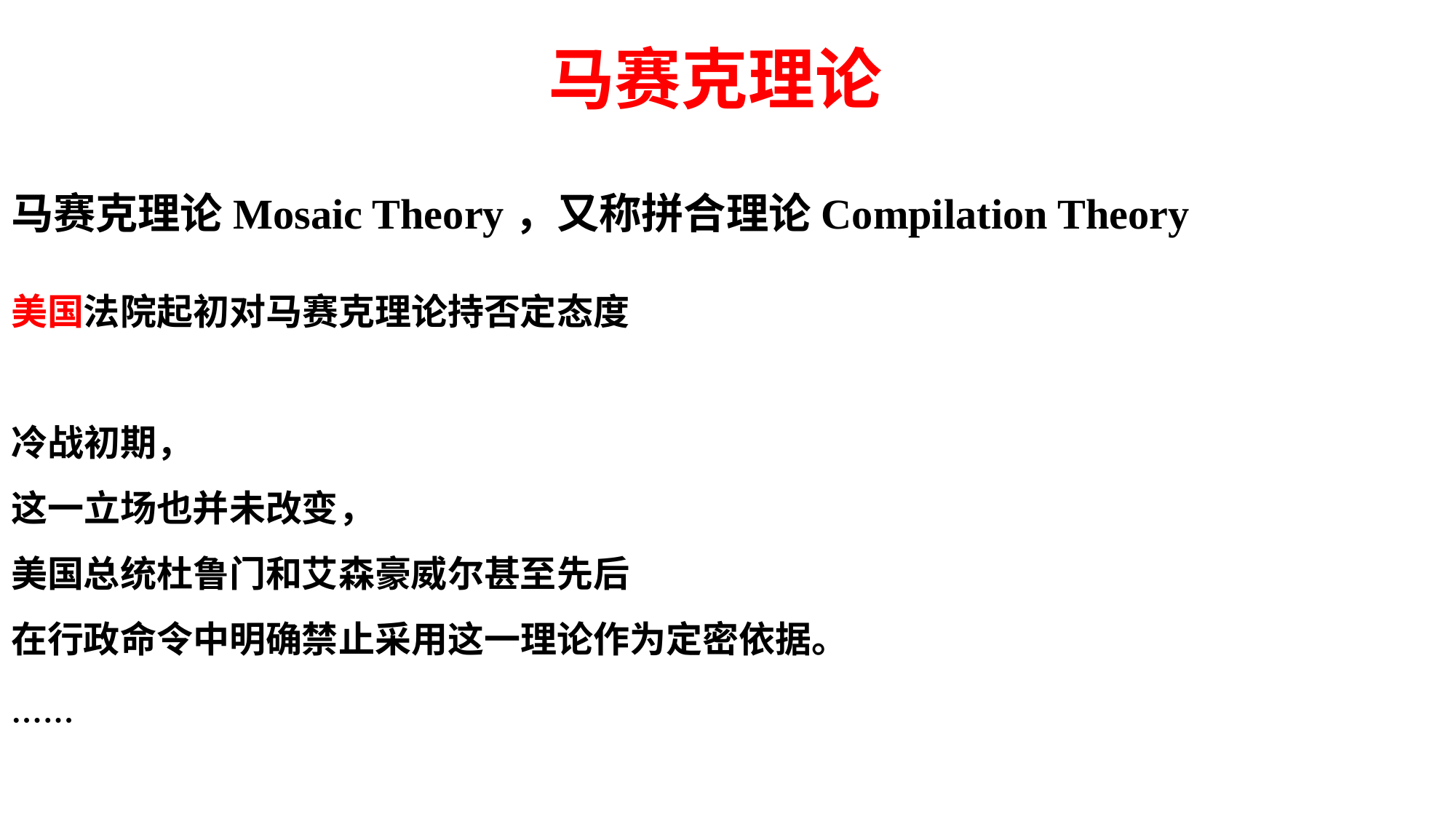

# 马赛克理论
马赛克理论Mosaic Theory，又称拼合理论Compilation Theory

美国法院起初对马赛克理论持否定态度

冷战初期，
这一立场也并未改变，
美国总统杜鲁门和艾森豪威尔甚至先后
在行政命令中明确禁止采用这一理论作为定密依据。
......